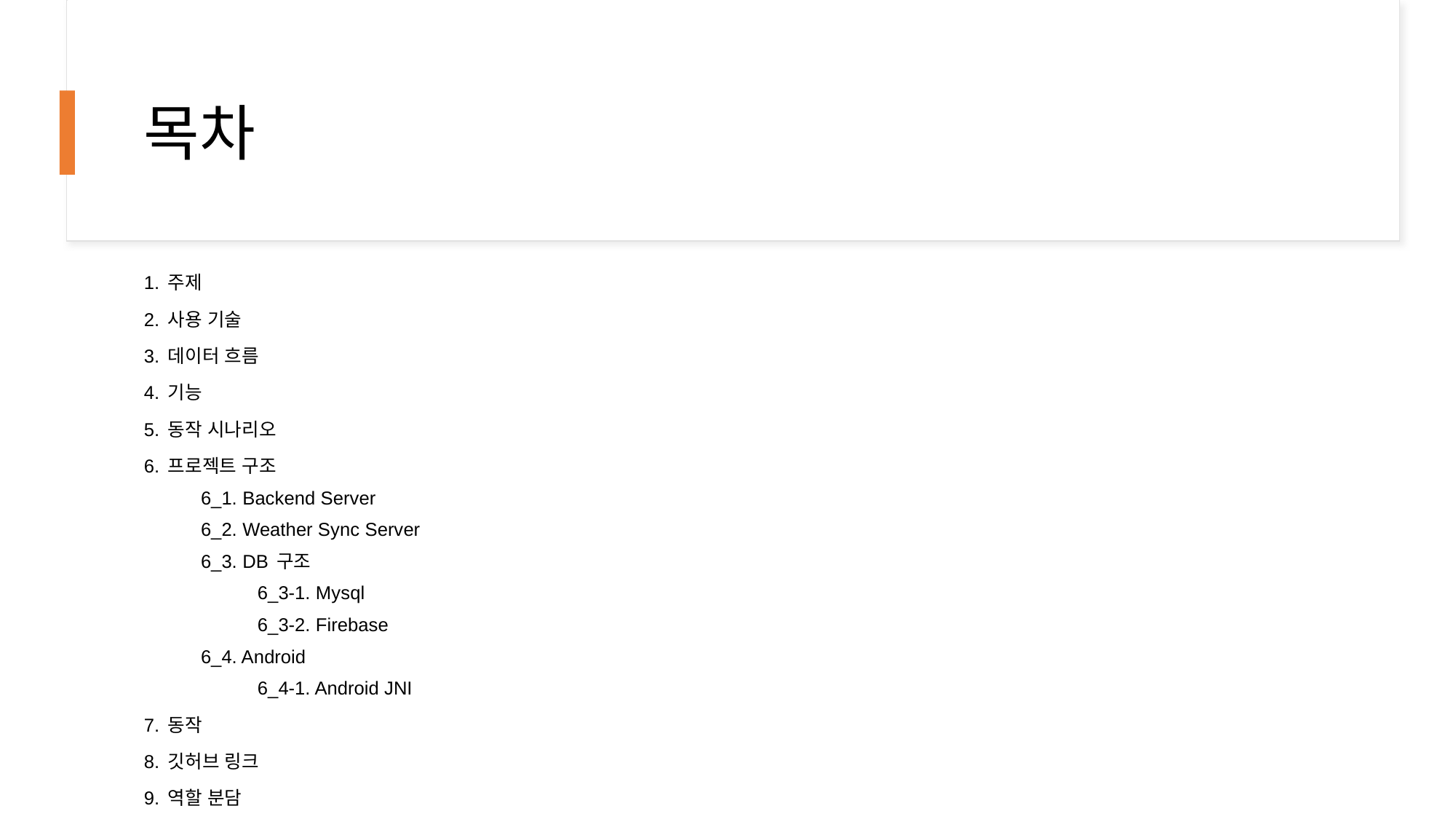

# 목차

1. 주제
2. 사용 기술
3. 데이터 흐름
4. 기능
5. 동작 시나리오
6. 프로젝트 구조
6_1. Backend Server
6_2. Weather Sync Server
6_3. DB 구조
6_3-1. Mysql
6_3-2. Firebase
6_4. Android
6_4-1. Android JNI
7. 동작
8. 깃허브 링크
9. 역할 분담